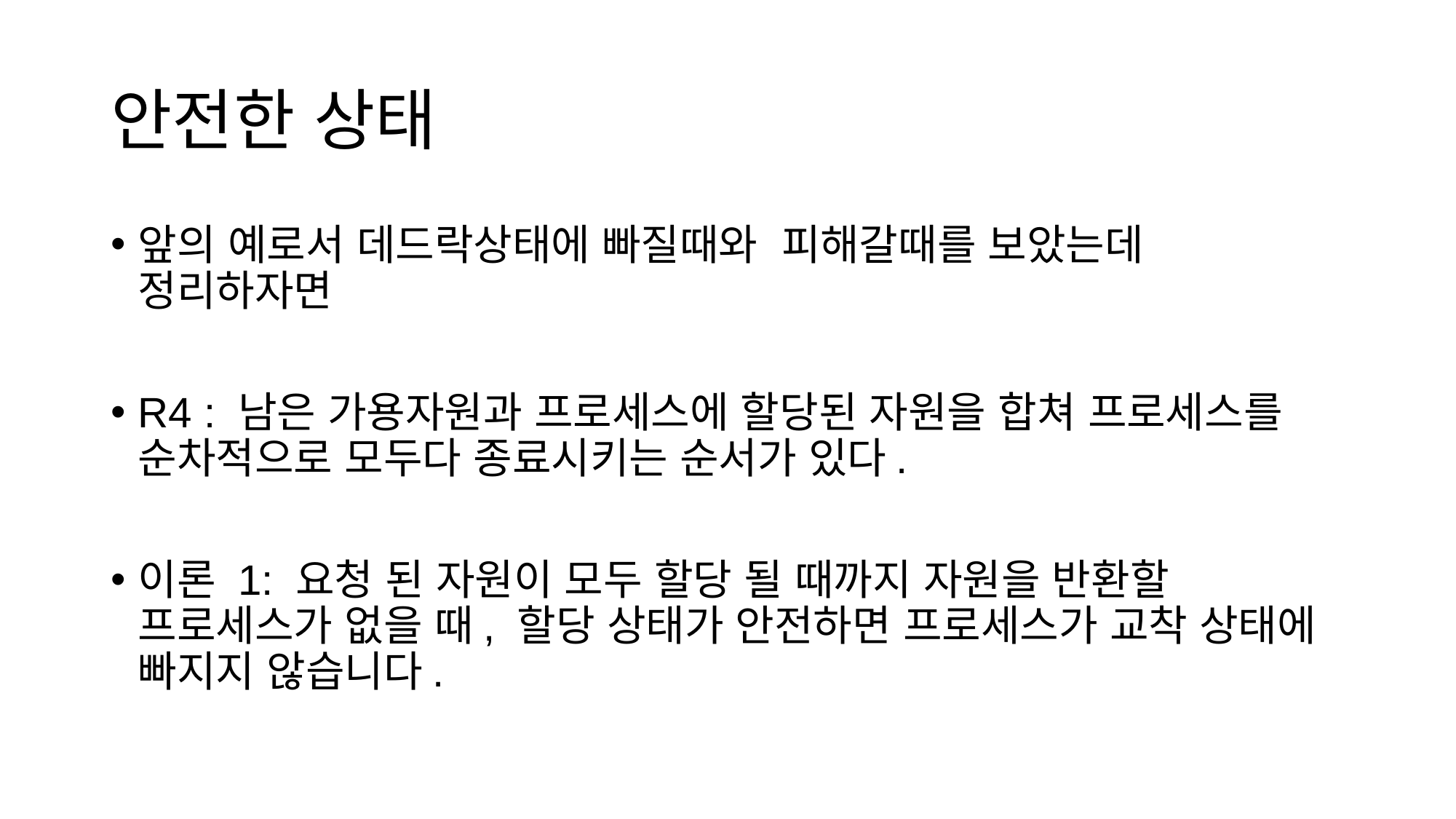

# 안전한 상태
앞의 예로서 데드락상태에 빠질때와  피해갈때를 보았는데       정리하자면

R4 : 남은 가용자원과 프로세스에 할당된 자원을 합쳐 프로세스를 순차적으로 모두다 종료시키는 순서가 있다.

이론 1: 요청 된 자원이 모두 할당 될 때까지 자원을 반환할 프로세스가 없을 때, 할당 상태가 안전하면 프로세스가 교착 상태에 빠지지 않습니다.